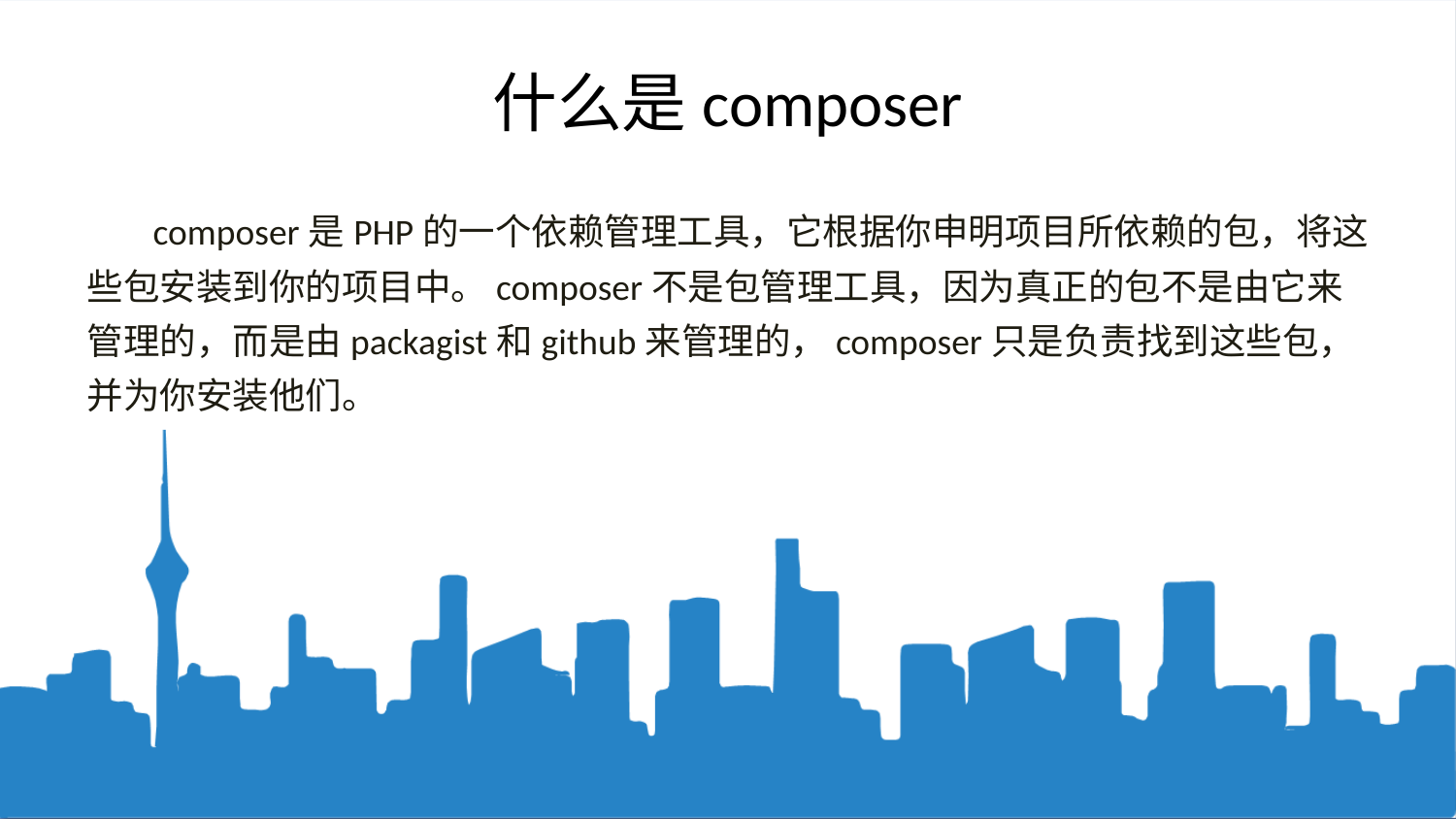

什么是composer
        composer是PHP的一个依赖管理工具，它根据你申明项目所依赖的包，将这些包安装到你的项目中。composer不是包管理工具，因为真正的包不是由它来管理的，而是由packagist和github来管理的，composer只是负责找到这些包，并为你安装他们。